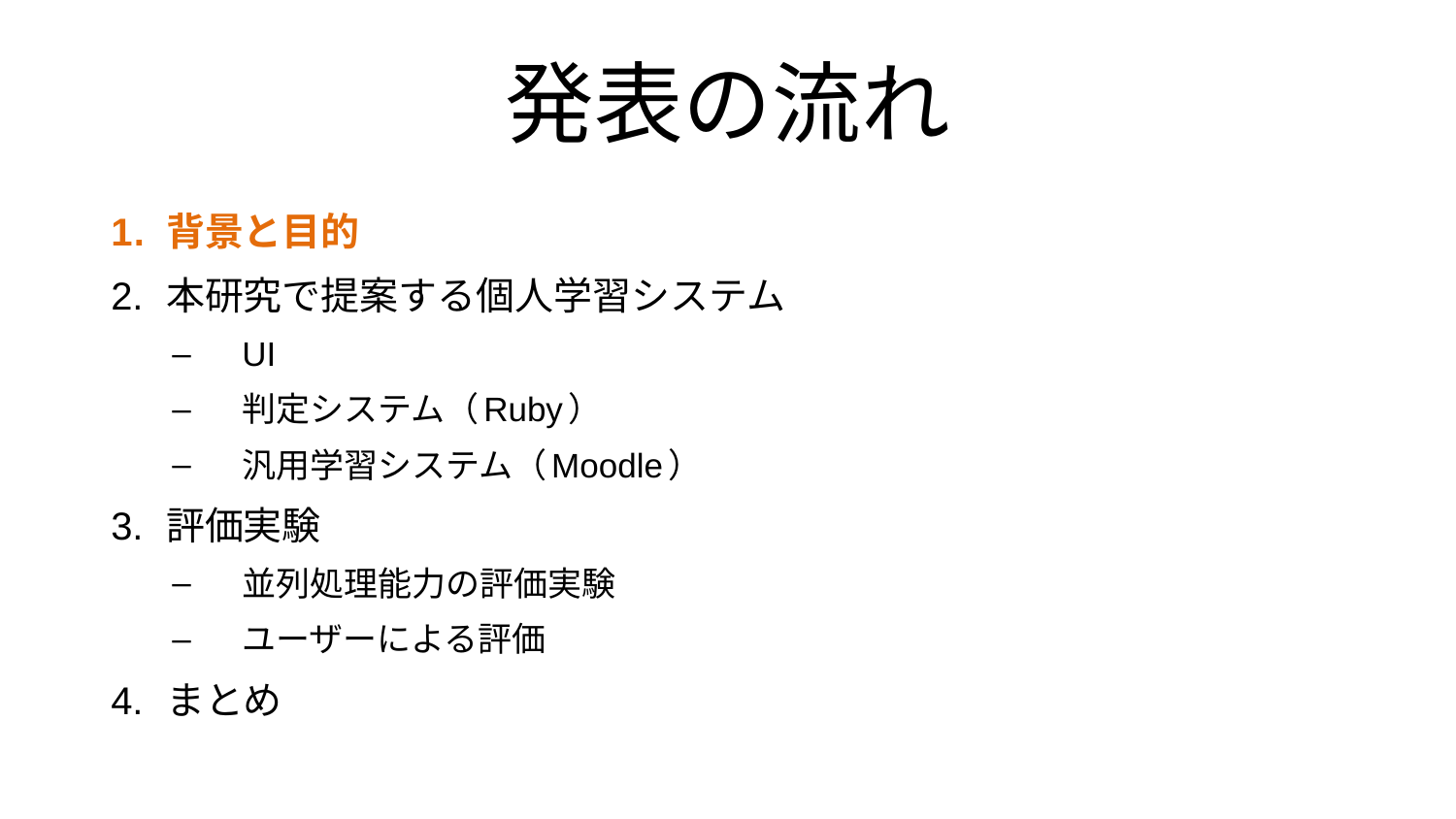

# 発表の流れ
背景と目的
本研究で提案する個人学習システム
UI
判定システム（Ruby）
汎用学習システム（Moodle）
評価実験
並列処理能力の評価実験
ユーザーによる評価
まとめ